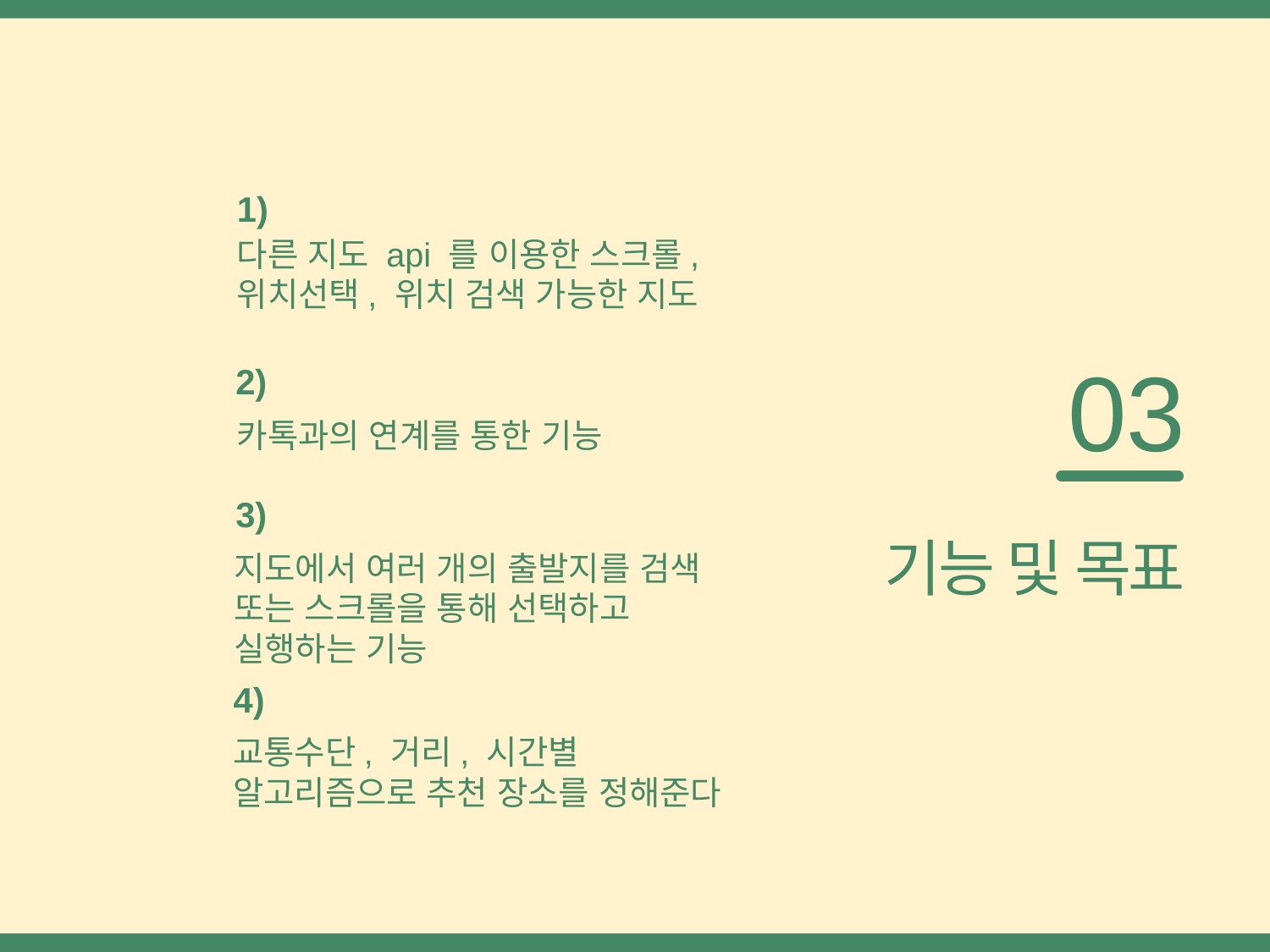

1)
다른 지도 api 를 이용한 스크롤, 위치선택, 위치 검색 가능한 지도
03
2)
카톡과의 연계를 통한 기능
3)
기능 및 목표
지도에서 여러 개의 출발지를 검색 또는 스크롤을 통해 선택하고 실행하는 기능
4)
교통수단, 거리, 시간별 알고리즘으로 추천 장소를 정해준다